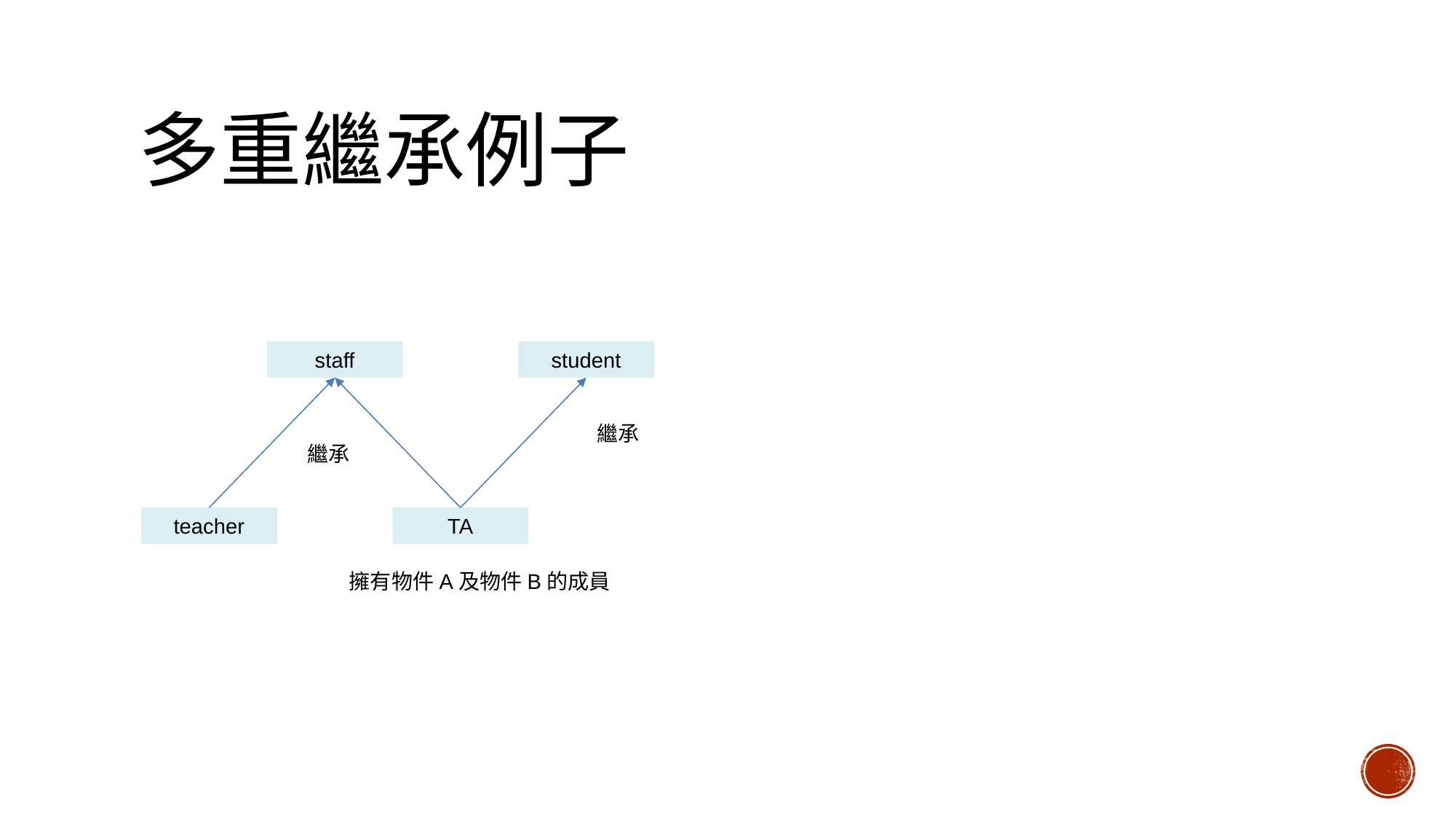

# 多重繼承例子
staff
student
繼承
繼承
teacher
TA
擁有物件A及物件B的成員